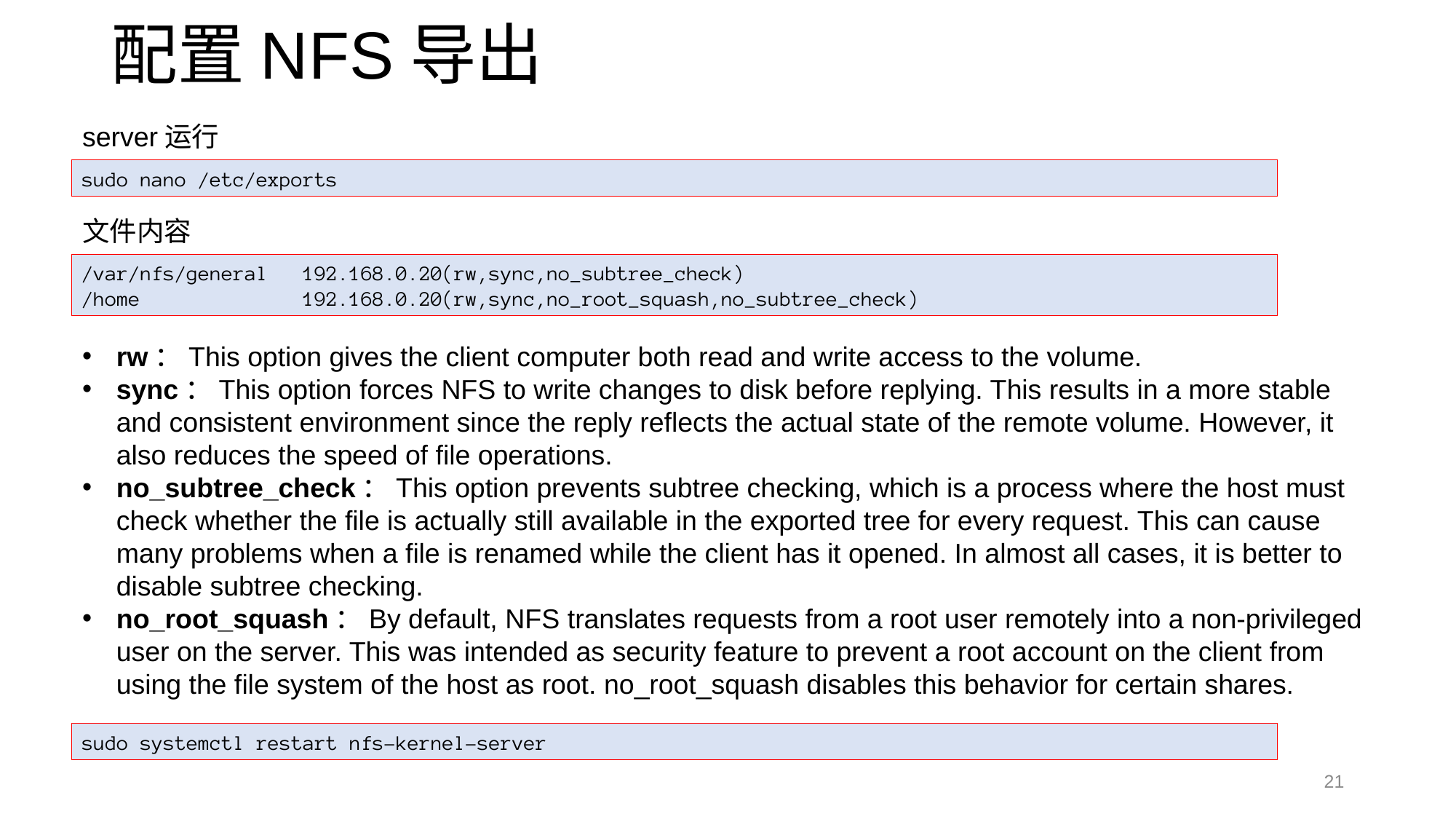

# 配置NFS导出
server运行
sudo nano /etc/exports
文件内容
/var/nfs/general   192.168.0.20(rw,sync,no_subtree_check)
/home              192.168.0.20(rw,sync,no_root_squash,no_subtree_check)
rw：This option gives the client computer both read and write access to the volume.
sync：This option forces NFS to write changes to disk before replying. This results in a more stable and consistent environment since the reply reflects the actual state of the remote volume. However, it also reduces the speed of file operations.
no_subtree_check：This option prevents subtree checking, which is a process where the host must check whether the file is actually still available in the exported tree for every request. This can cause many problems when a file is renamed while the client has it opened. In almost all cases, it is better to disable subtree checking.
no_root_squash：By default, NFS translates requests from a root user remotely into a non-privileged user on the server. This was intended as security feature to prevent a root account on the client from using the file system of the host as root. no_root_squash disables this behavior for certain shares.

sudo systemctl restart nfs-kernel-server
21